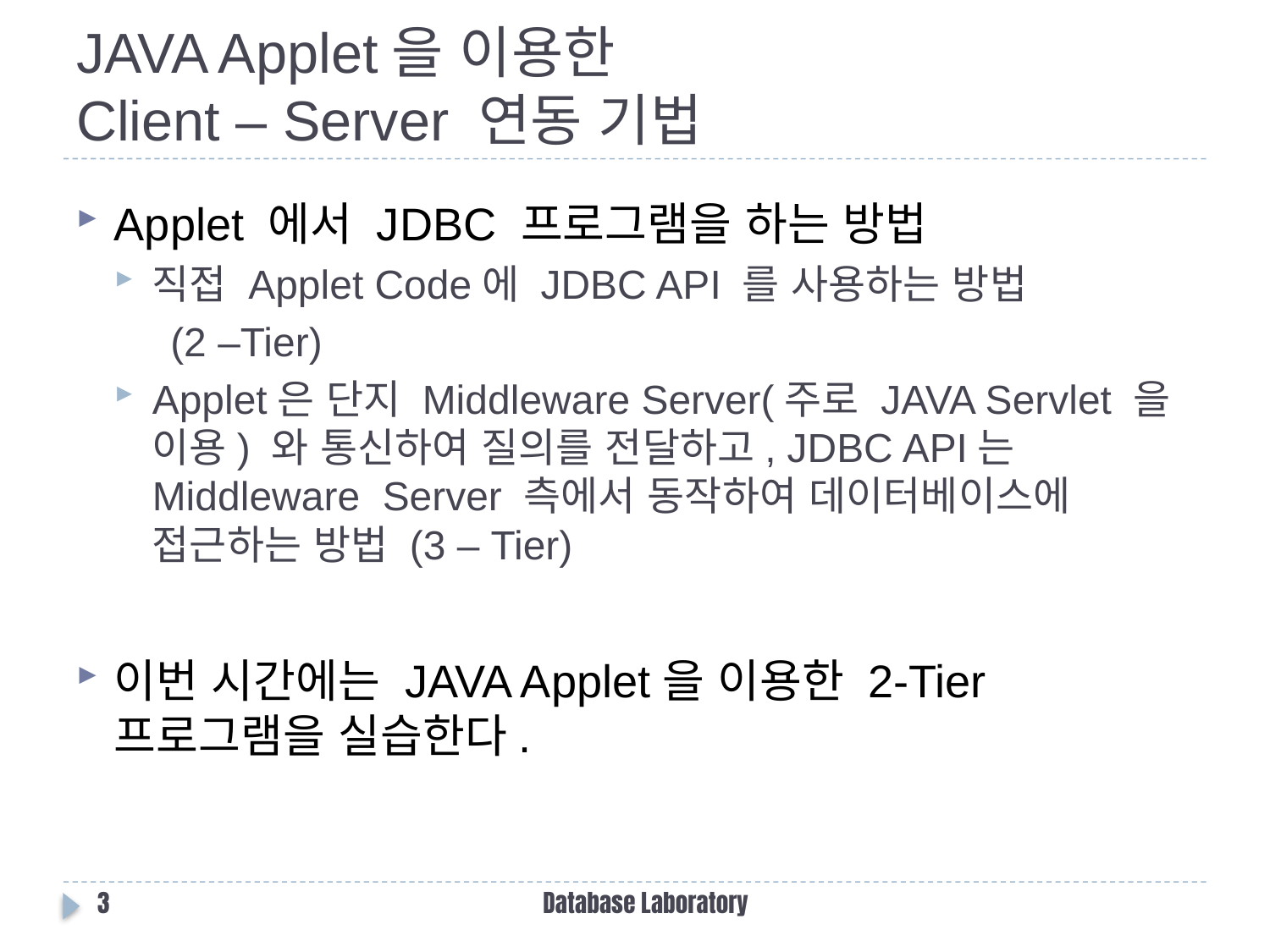

# JAVA Applet을 이용한 Client – Server 연동 기법
Applet 에서 JDBC 프로그램을 하는 방법
직접 Applet Code에 JDBC API 를 사용하는 방법
     (2 –Tier)
Applet은 단지 Middleware Server(주로 JAVA Servlet 을 이용) 와 통신하여 질의를 전달하고, JDBC API는 Middleware  Server 측에서 동작하여 데이터베이스에 접근하는 방법 (3 – Tier)

이번 시간에는 JAVA Applet을 이용한 2-Tier 프로그램을 실습한다.
3
Database Laboratory